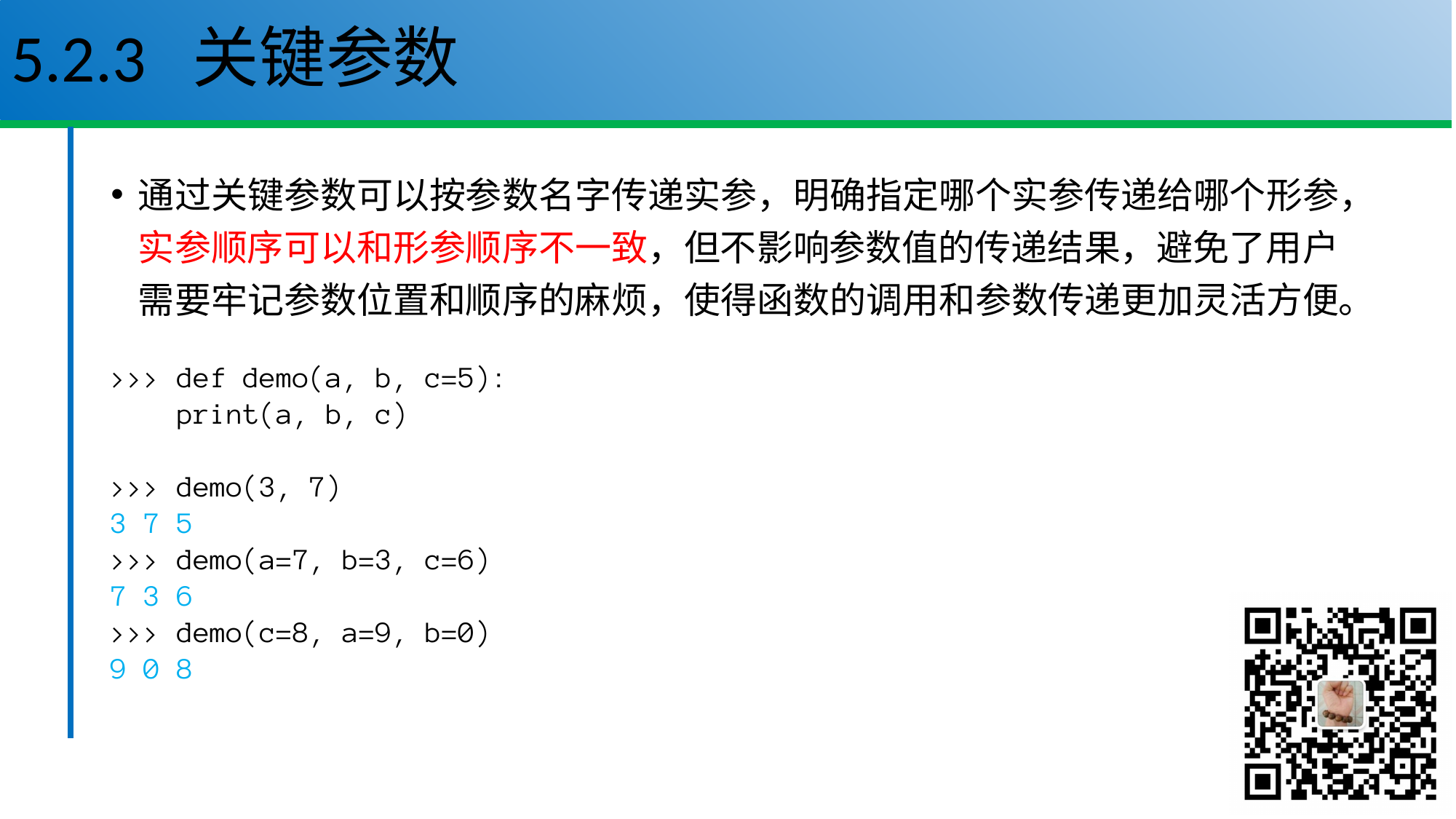

# 5.2.3  关键参数
通过关键参数可以按参数名字传递实参，明确指定哪个实参传递给哪个形参，实参顺序可以和形参顺序不一致，但不影响参数值的传递结果，避免了用户需要牢记参数位置和顺序的麻烦，使得函数的调用和参数传递更加灵活方便。

>>> def demo(a, b, c=5):
    print(a, b, c)

>>> demo(3, 7)
3 7 5
>>> demo(a=7, b=3, c=6)
7 3 6
>>> demo(c=8, a=9, b=0)
9 0 8
14